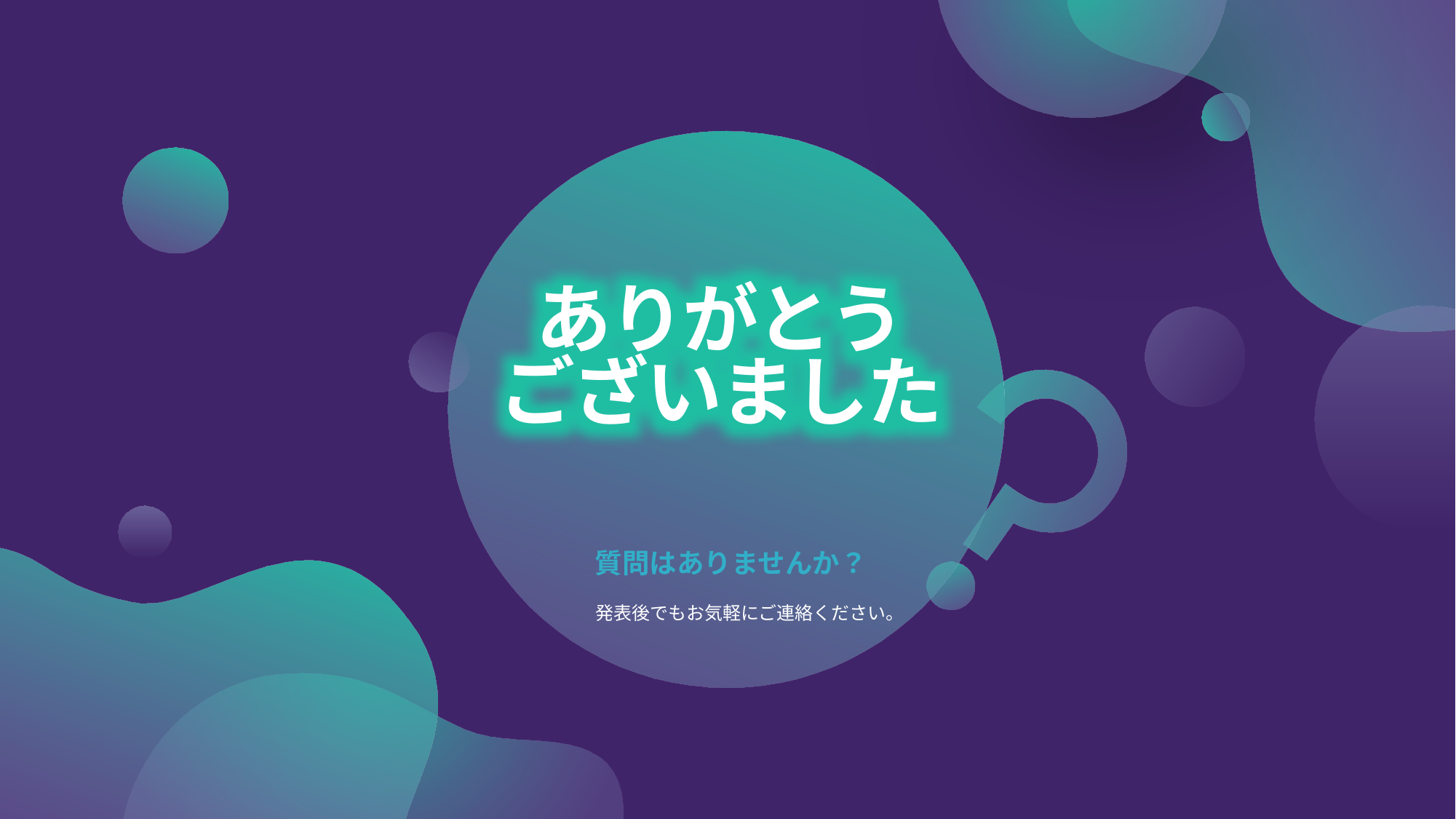

ありがとう
ございました

質問はありませんか？

発表後でもお気軽にご連絡ください。